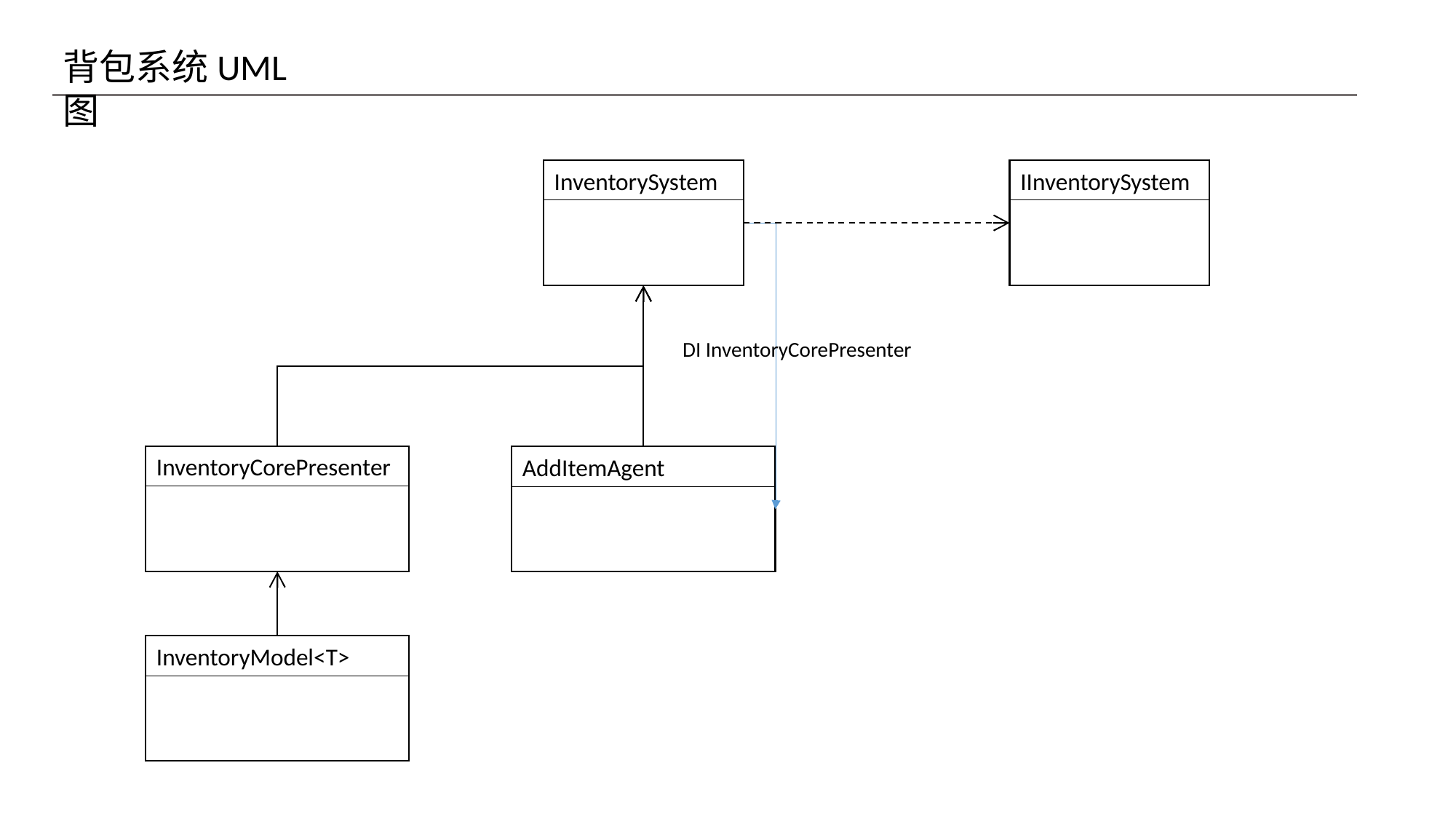

背包系统UML图

InventorySystem
IInventorySystem
DI InventoryCorePresenter

InventoryCorePresenter

AddItemAgent

InventoryModel<T>